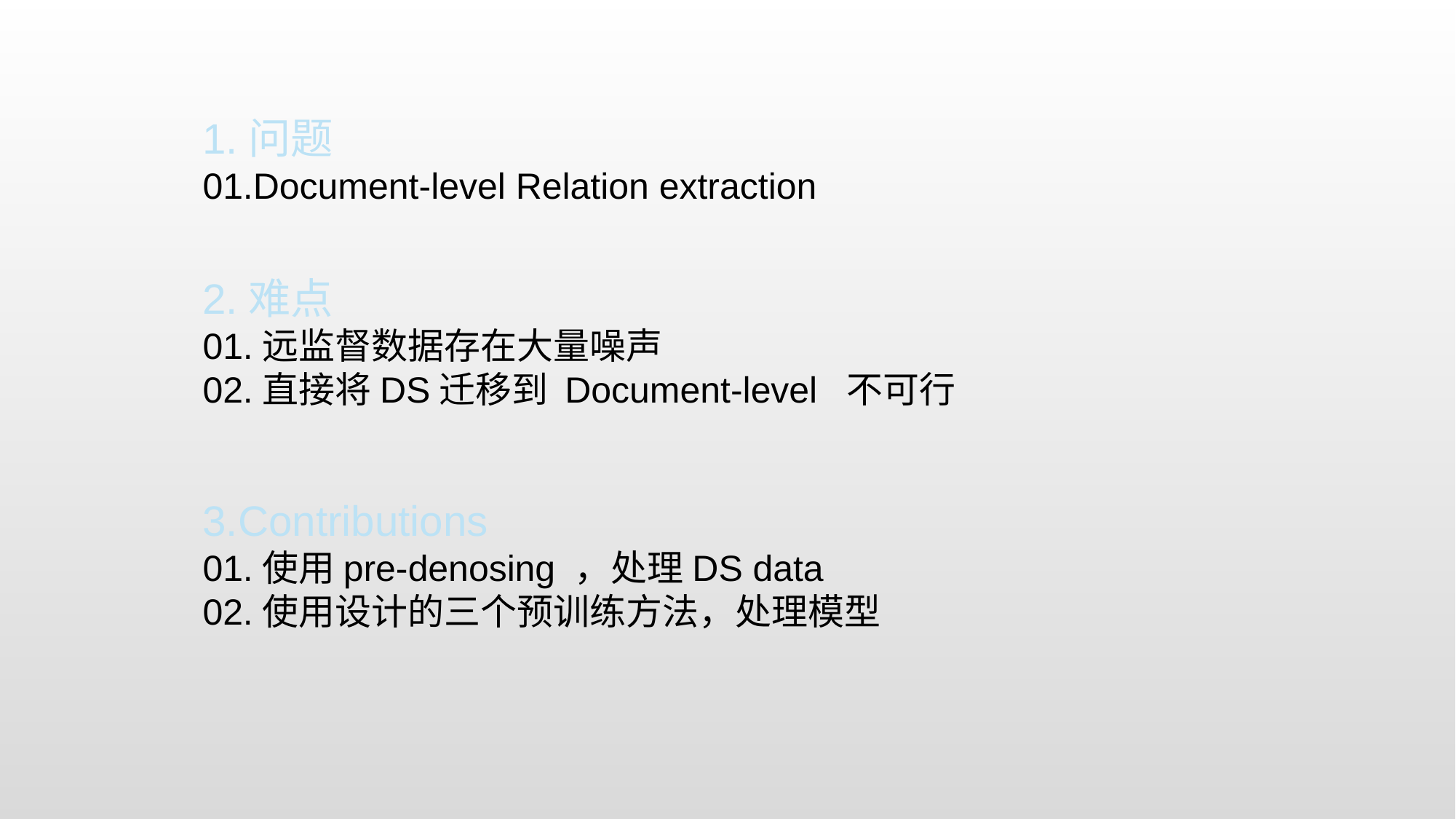

1.问题
01.Document-level Relation extraction

2.难点
01.远监督数据存在大量噪声
02.直接将DS迁移到 Document-level  不可行

3.Contributions
01.使用pre-denosing ，处理DS data
02.使用设计的三个预训练方法，处理模型